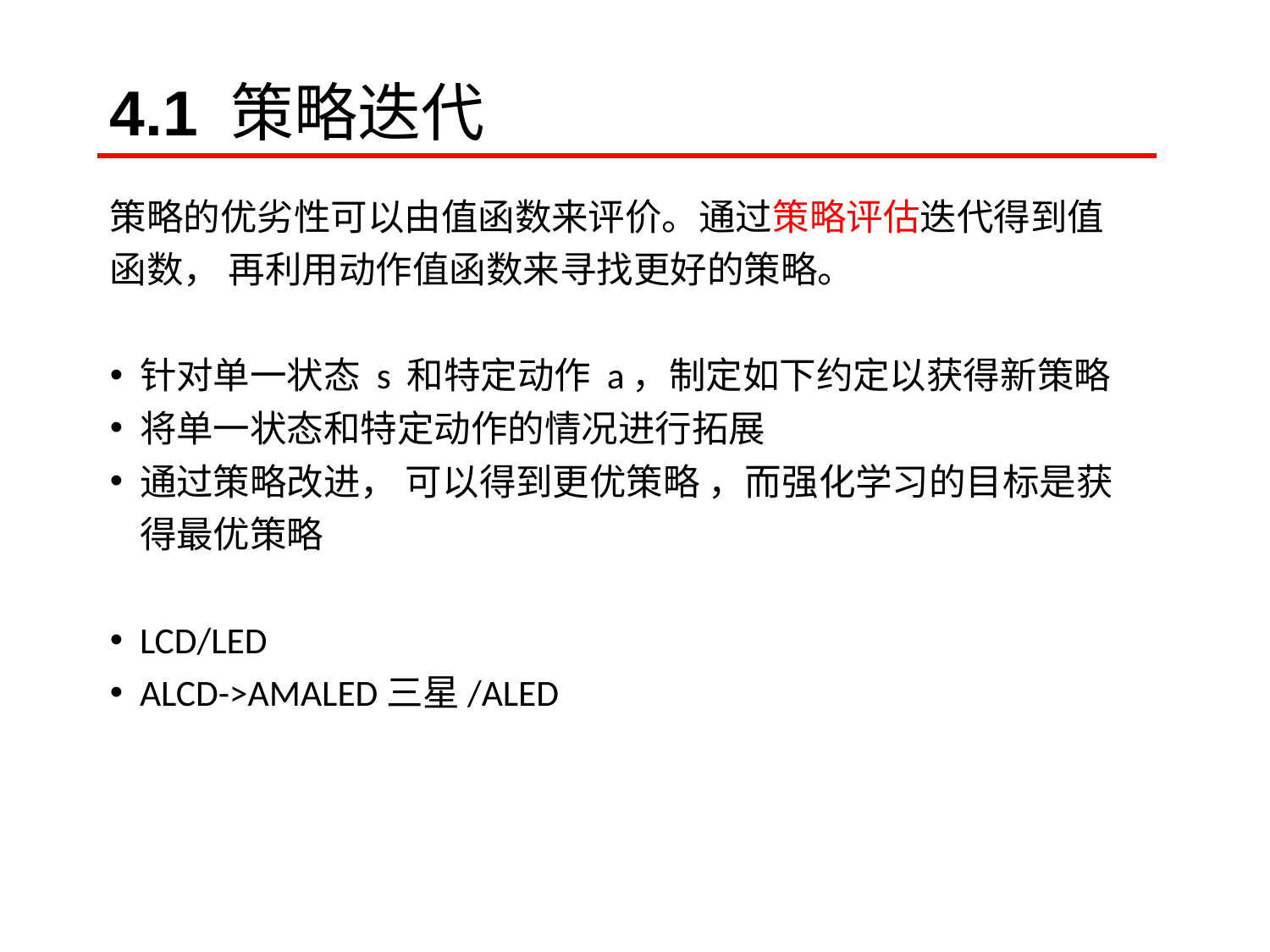

4.1 策略迭代
策略的优劣性可以由值函数来评价。通过策略评估迭代得到值函数， 再利用动作值函数来寻找更好的策略。

针对单一状态 s 和特定动作 a，制定如下约定以获得新策略
将单一状态和特定动作的情况进行拓展
通过策略改进， 可以得到更优策略 ，而强化学习的目标是获得最优策略
LCD/LED
ALCD->AMALED三星/ALED